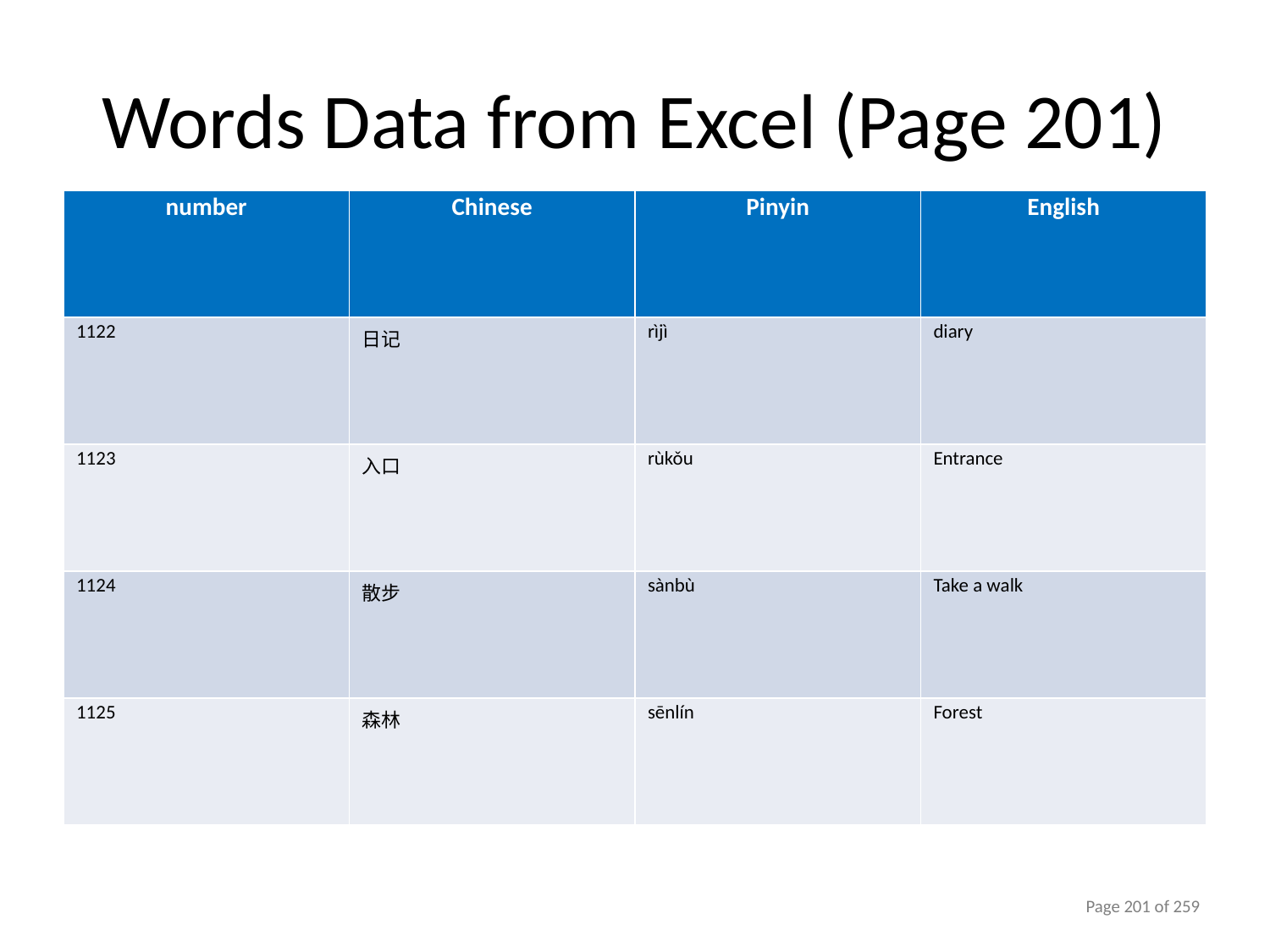

# Words Data from Excel (Page 201)
| number | Chinese | Pinyin | English |
| --- | --- | --- | --- |
| 1122 | 日记 | rìjì | diary |
| 1123 | 入口 | rùkǒu | Entrance |
| 1124 | 散步 | sànbù | Take a walk |
| 1125 | 森林 | sēnlín | Forest |

Page 201 of 259